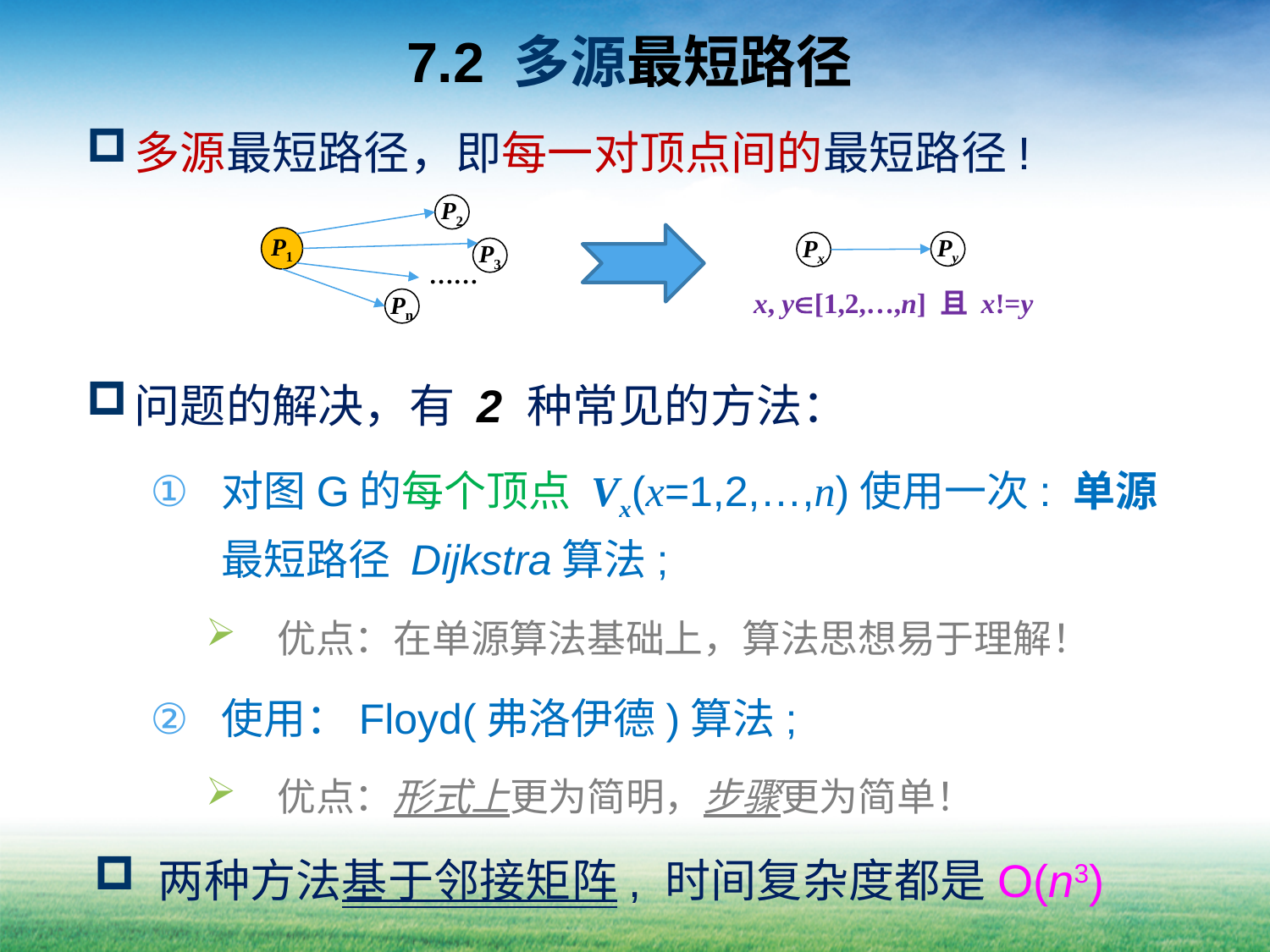

# 7.2 多源最短路径
多源最短路径，即每一对顶点间的最短路径!

问题的解决，有 2 种常见的方法：
对图G的每个顶点 Vx(x=1,2,…,n)使用一次: 单源最短路径 Dijkstra算法;
优点：在单源算法基础上，算法思想易于理解！
使用：Floyd(弗洛伊德)算法;
优点：形式上更为简明，步骤更为简单！
两种方法基于邻接矩阵, 时间复杂度都是O(n3)
P2

P1
Py
Px
P3
……
x, y∈[1,2,…,n] 且 x!=y
Pn